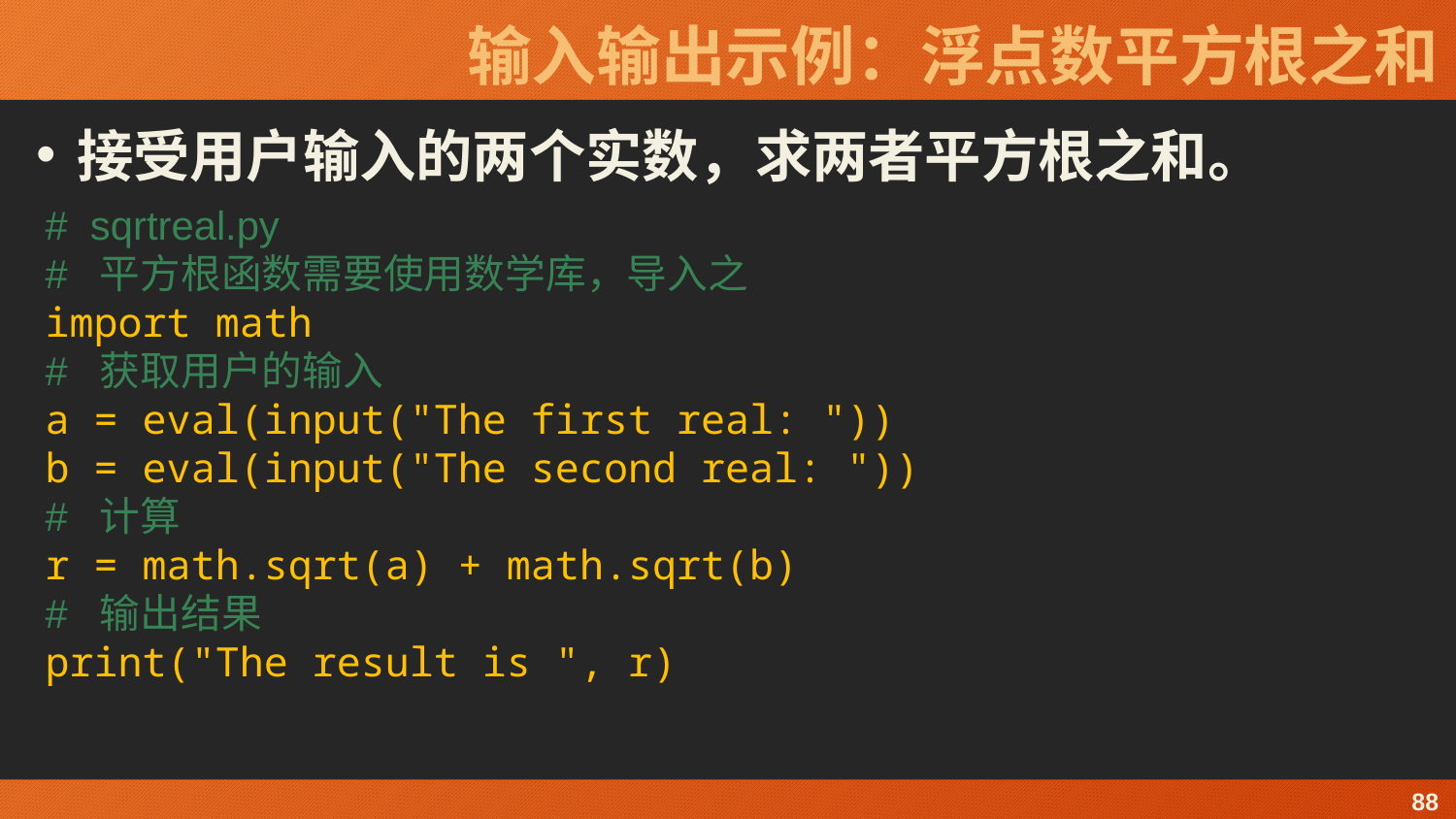

# 输入输出示例：浮点数平方根之和
接受用户输入的两个实数，求两者平方根之和。
#  sqrtreal.py
#  平方根函数需要使用数学库，导入之
import math
#  获取用户的输入
a = eval(input("The first real: "))
b = eval(input("The second real: "))
#  计算
r = math.sqrt(a) + math.sqrt(b)
#  输出结果
print("The result is ", r)
88